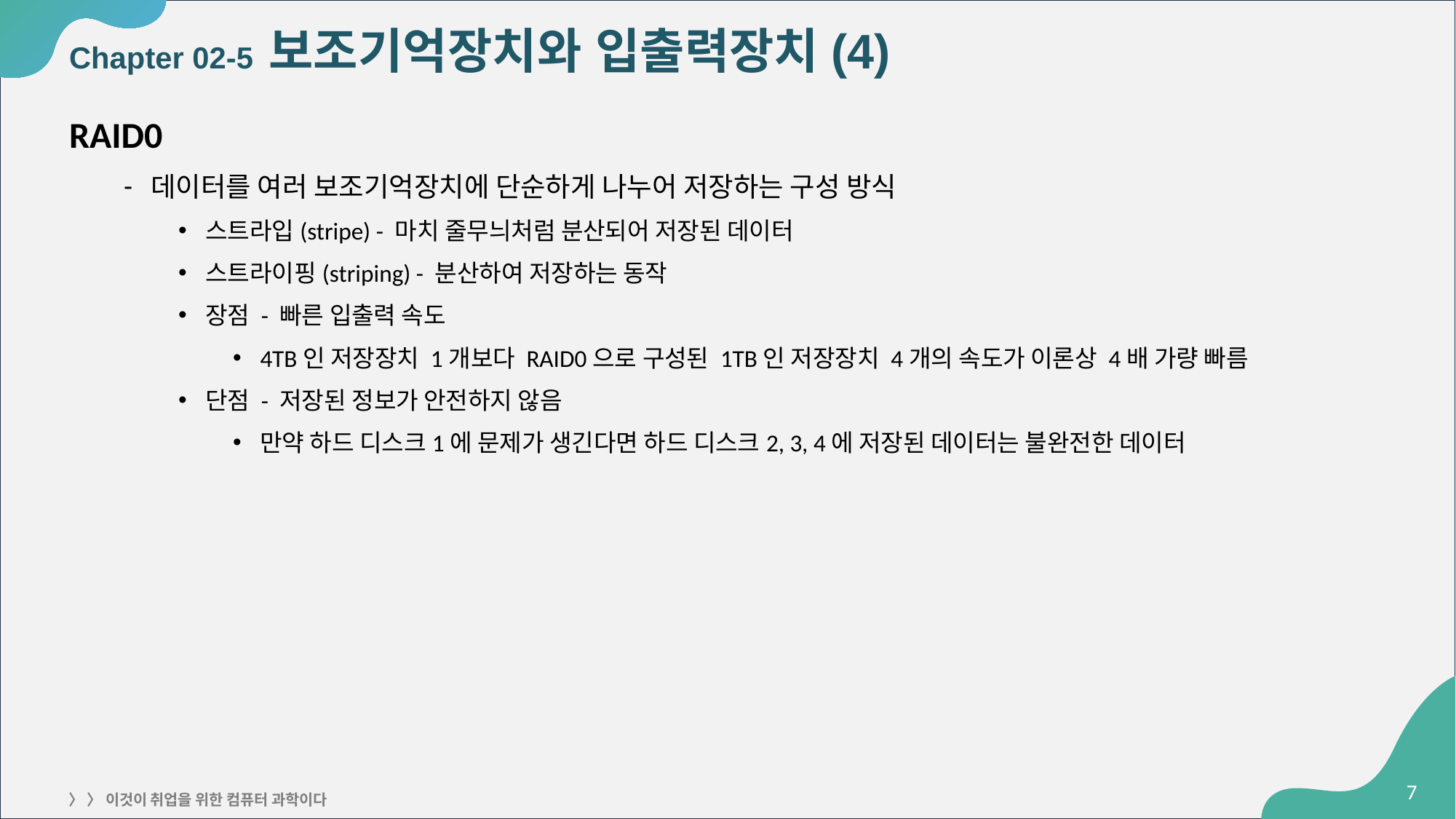

# Chapter 02-5 보조기억장치와 입출력장치(4)
RAID0
데이터를 여러 보조기억장치에 단순하게 나누어 저장하는 구성 방식
스트라입(stripe) - 마치 줄무늬처럼 분산되어 저장된 데이터
스트라이핑(striping) - 분산하여 저장하는 동작
장점 - 빠른 입출력 속도
4TB인 저장장치 1개보다 RAID0으로 구성된 1TB인 저장장치 4개의 속도가 이론상 4배 가량 빠름
단점 - 저장된 정보가 안전하지 않음
만약 하드 디스크1에 문제가 생긴다면 하드 디스크2, 3, 4에 저장된 데이터는 불완전한 데이터
7
〉 〉 이것이 취업을 위한 컴퓨터 과학이다